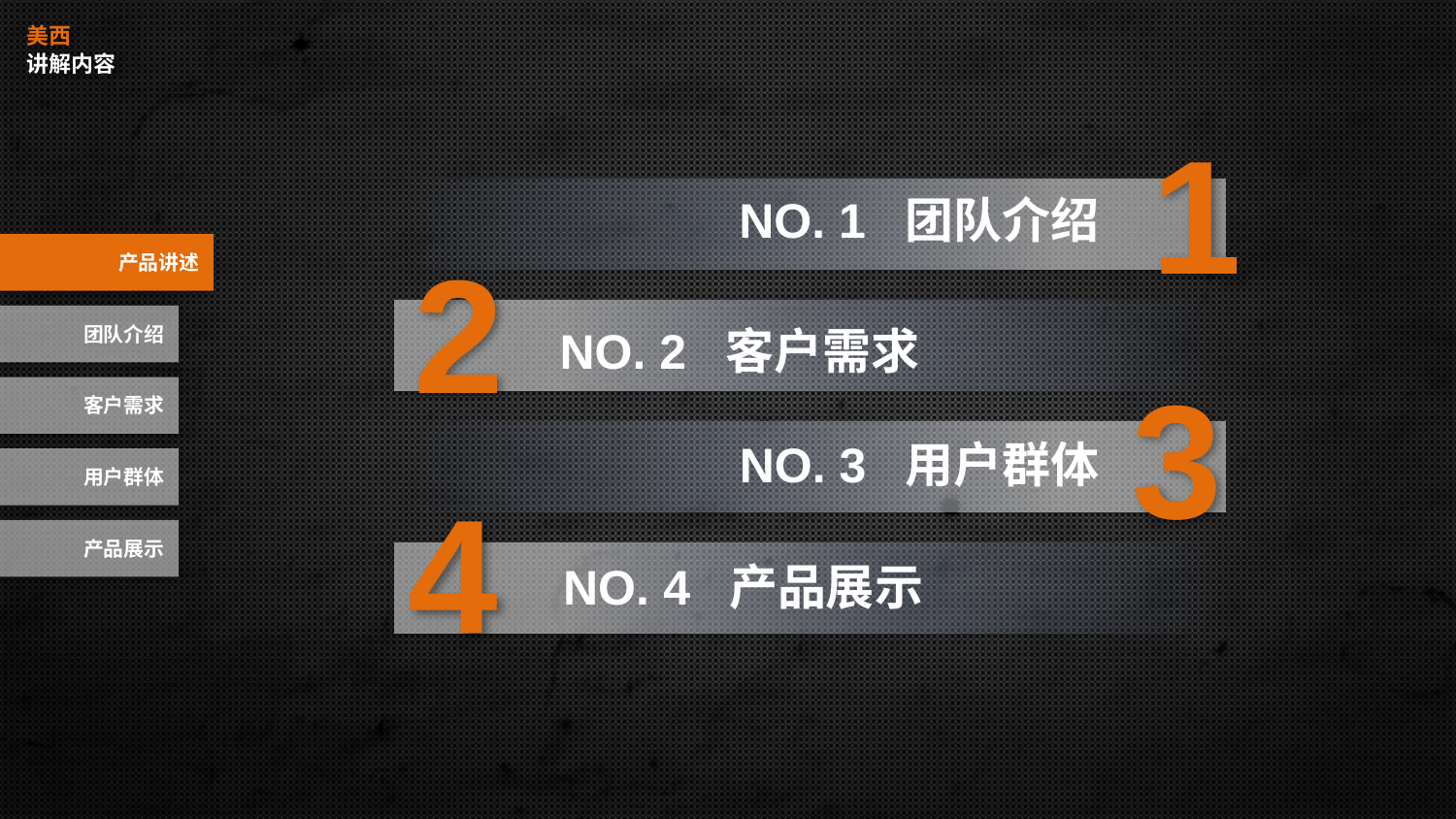

美西
讲解内容
1

NO. 1  团队介绍
2

产品讲述

团队介绍
 NO. 2  客户需求
3

客户需求

NO. 3  用户群体

用户群体
4

产品展示

NO. 4  产品展示